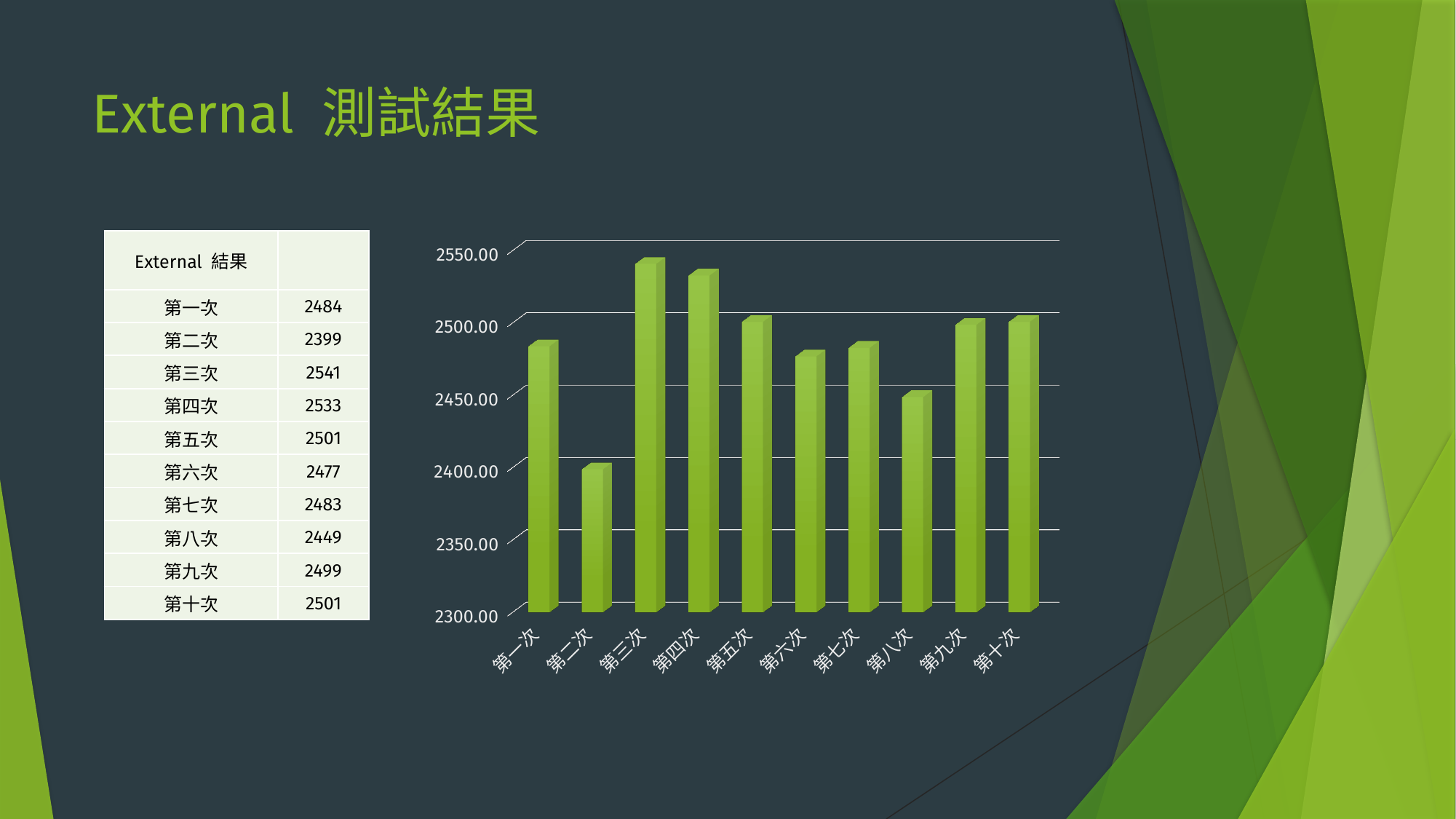

# External 測試結果
| External 結果 |  |
| --- | --- |
| 第一次 | 2484 |
| 第二次 | 2399 |
| 第三次 | 2541 |
| 第四次 | 2533 |
| 第五次 | 2501 |
| 第六次 | 2477 |
| 第七次 | 2483 |
| 第八次 | 2449 |
| 第九次 | 2499 |
| 第十次 | 2501 |

[unsupported chart]